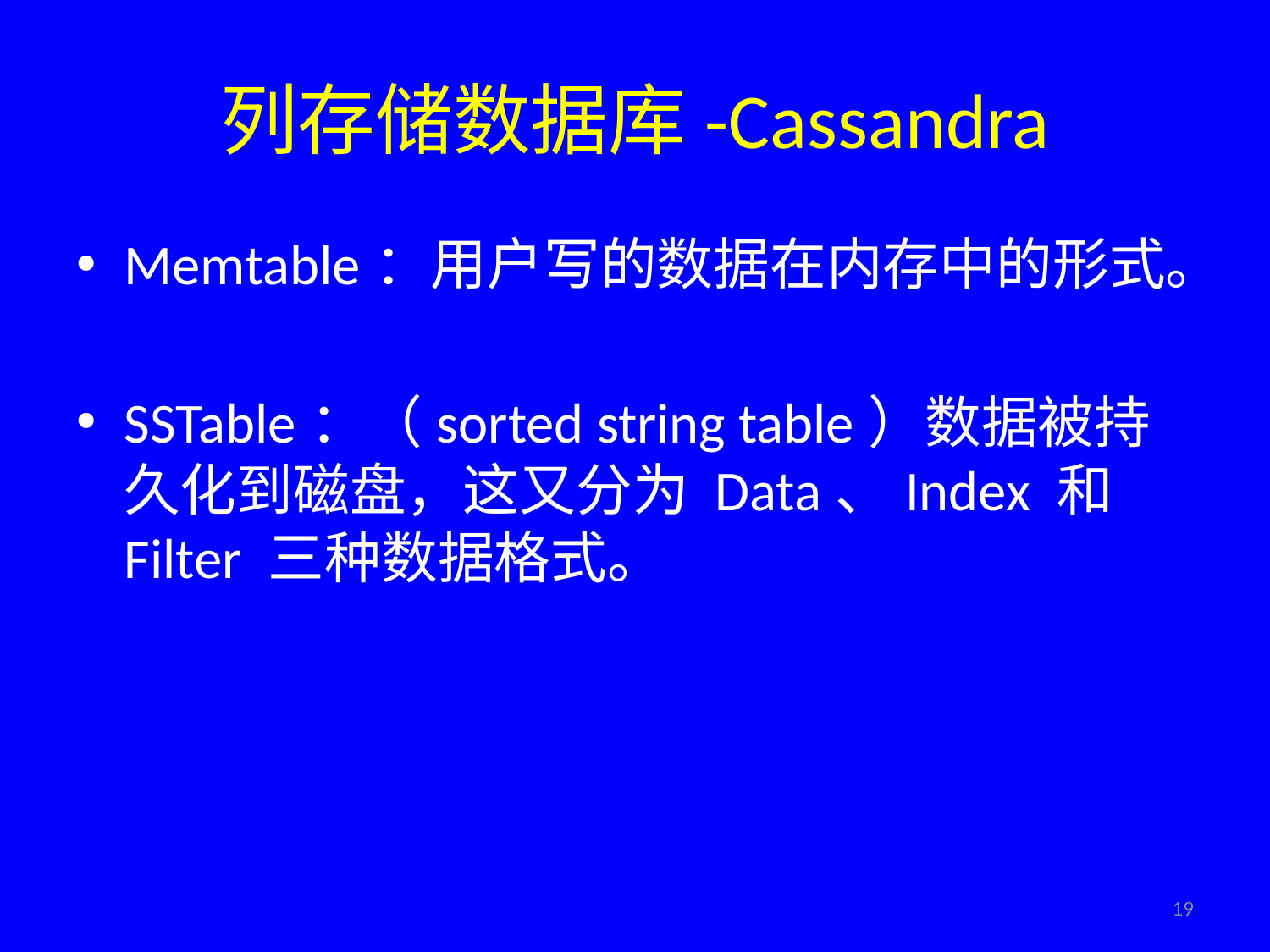

# 列存储数据库-Cassandra
Memtable：用户写的数据在内存中的形式。

SSTable：（sorted string table）数据被持久化到磁盘，这又分为 Data、Index 和 Filter 三种数据格式。

19